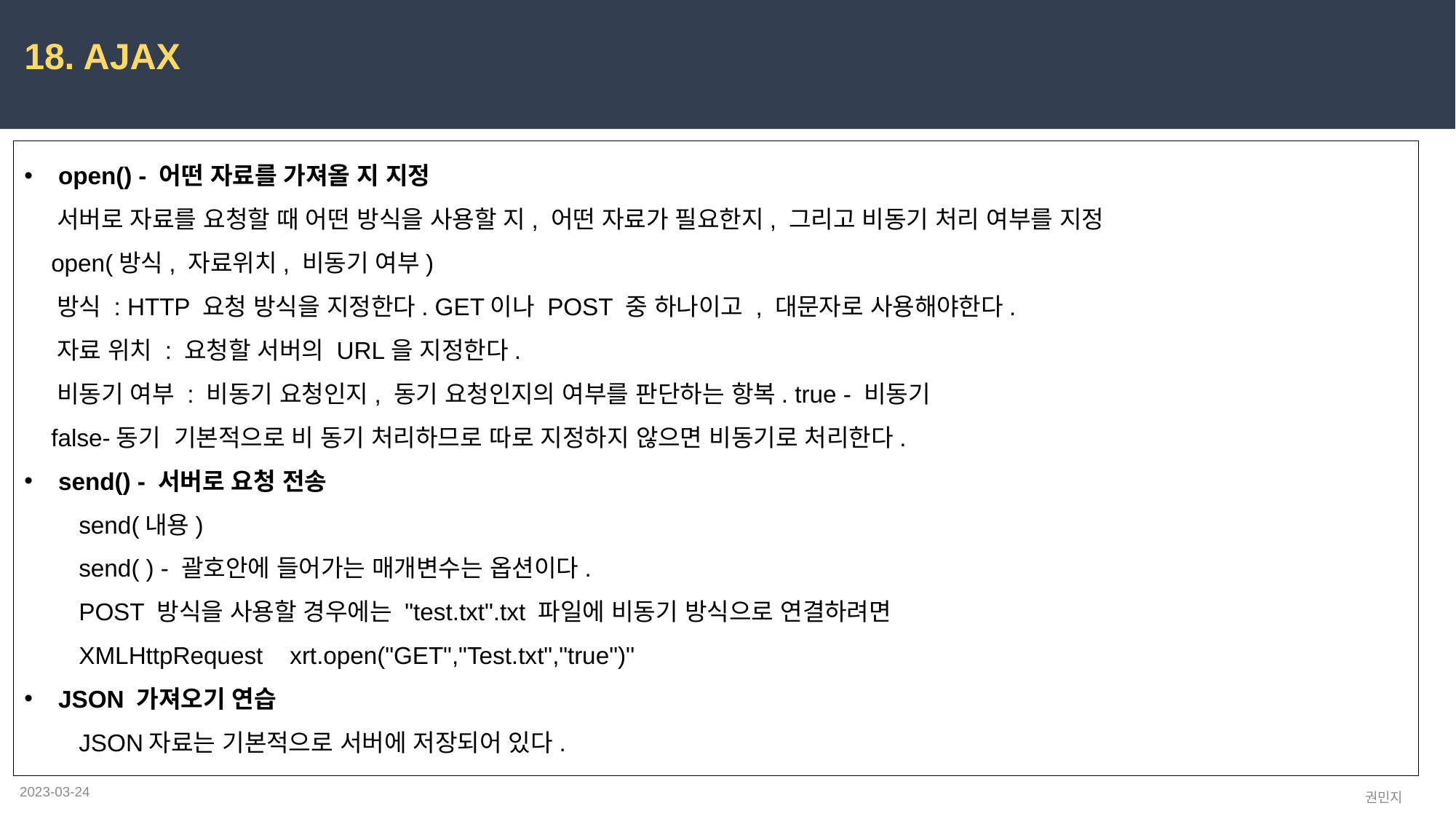

18. AJAX
open() - 어떤 자료를 가져올 지 지정
    서버로 자료를 요청할 때 어떤 방식을 사용할 지, 어떤 자료가 필요한지, 그리고 비동기 처리 여부를 지정
    open(방식, 자료위치, 비동기 여부)
    방식 : HTTP 요청 방식을 지정한다. GET이나 POST 중 하나이고 , 대문자로 사용해야한다.
    자료 위치 : 요청할 서버의 URL을 지정한다.
    비동기 여부 : 비동기 요청인지, 동기 요청인지의 여부를 판단하는 항복. true - 비동기
    false-동기  기본적으로 비 동기 처리하므로 따로 지정하지 않으면 비동기로 처리한다.
send() - 서버로 요청 전송
send(내용)
send( ) - 괄호안에 들어가는 매개변수는 옵션이다.
POST 방식을 사용할 경우에는 "test.txt".txt 파일에 비동기 방식으로 연결하려면
XMLHttpRequest    xrt.open("GET","Test.txt","true")''
JSON 가져오기 연습
JSON자료는 기본적으로 서버에 저장되어 있다.
2023-03-24
권민지